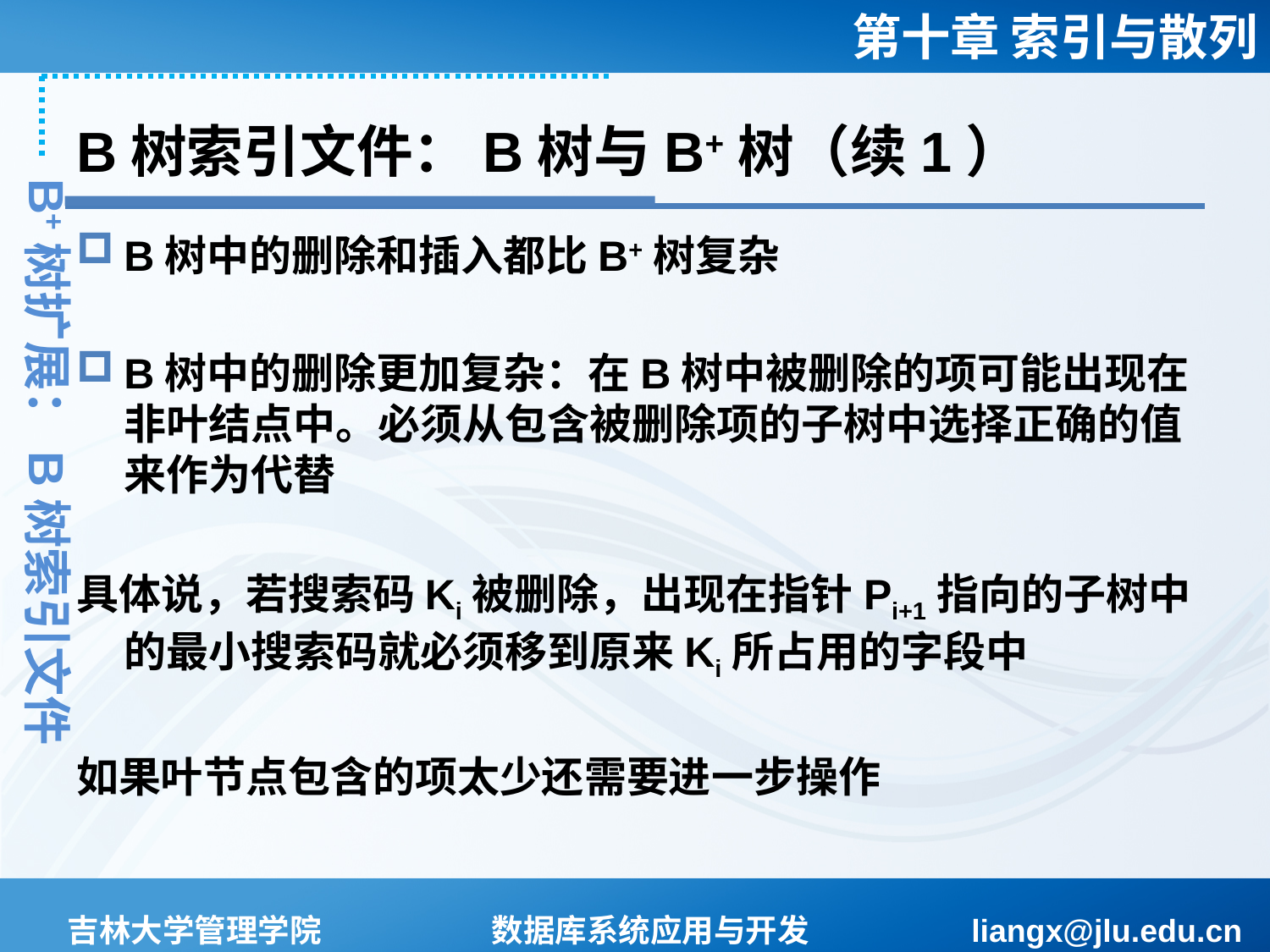

# B树索引文件：B树与B+树（续1）
B+树扩展：B树索引文件

B树中的删除和插入都比B+树复杂

B树中的删除更加复杂：在B树中被删除的项可能出现在非叶结点中。必须从包含被删除项的子树中选择正确的值来作为代替

具体说，若搜索码Ki被删除，出现在指针Pi+1指向的子树中的最小搜索码就必须移到原来Ki所占用的字段中

如果叶节点包含的项太少还需要进一步操作